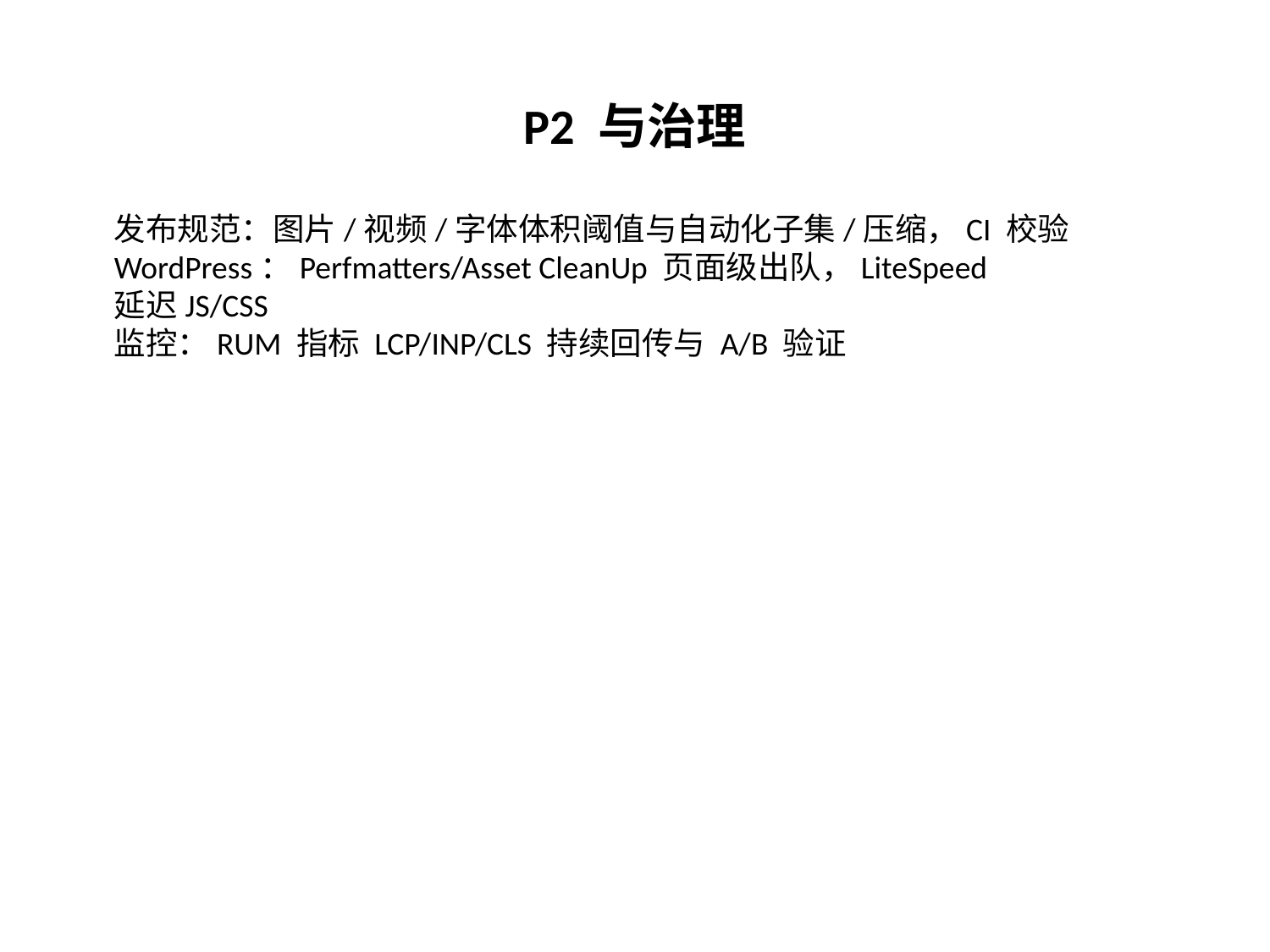

#
P2 与治理
发布规范：图片/视频/字体体积阈值与自动化子集/压缩，CI 校验
WordPress：Perfmatters/Asset CleanUp 页面级出队，LiteSpeed 延迟JS/CSS
监控：RUM 指标 LCP/INP/CLS 持续回传与 A/B 验证